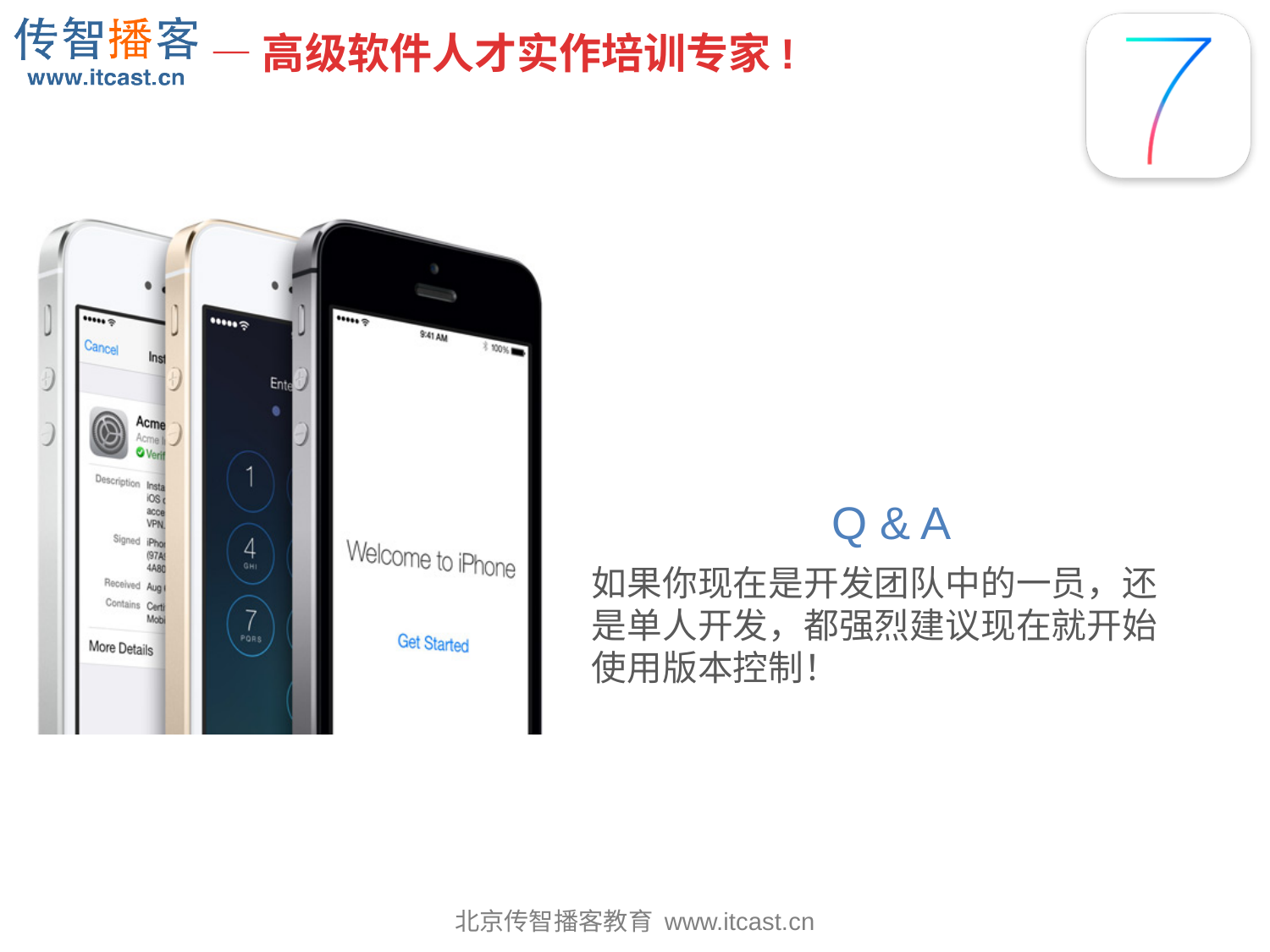

# Q & A
如果你现在是开发团队中的一员，还是单人开发，都强烈建议现在就开始使用版本控制！